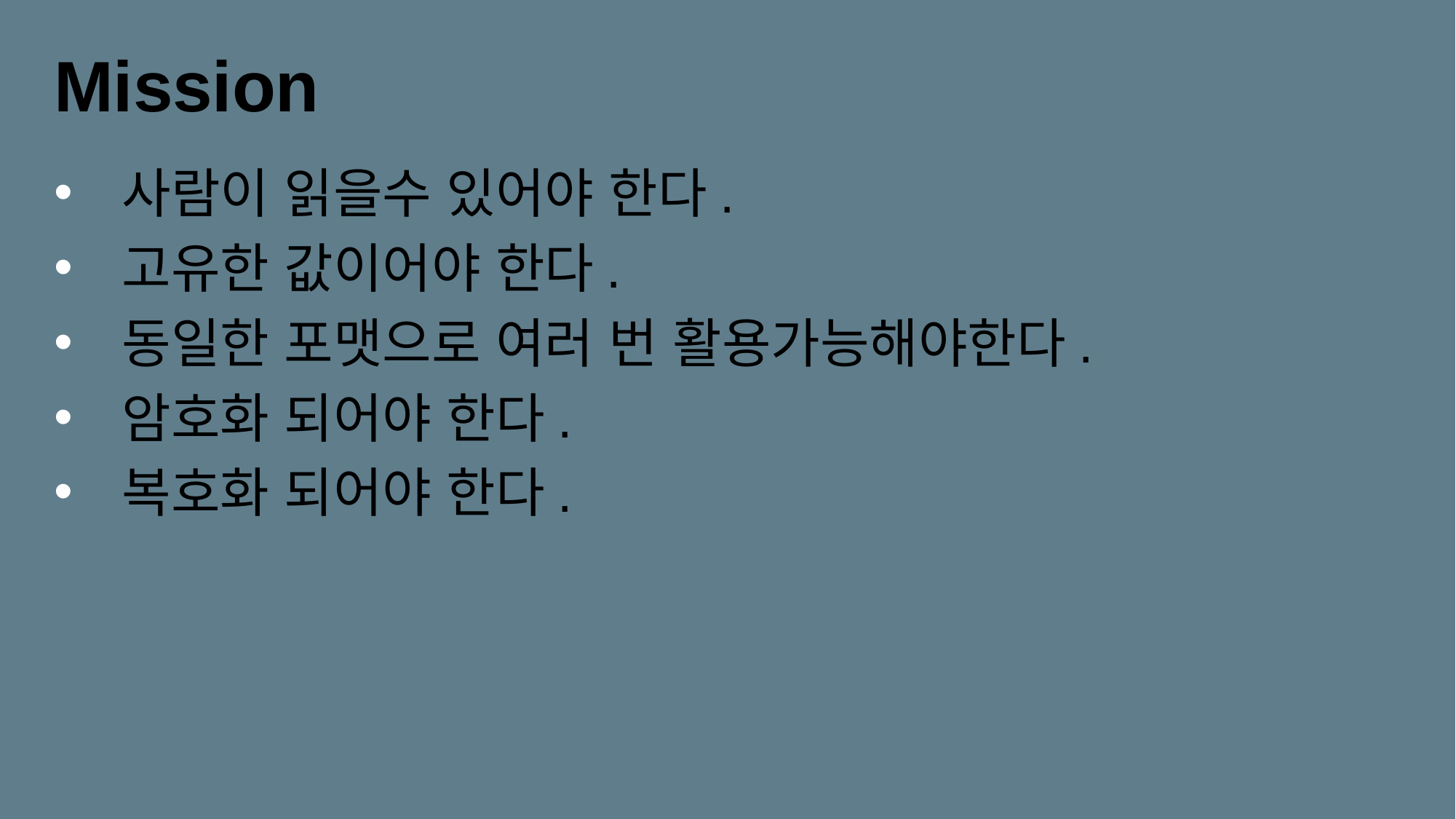

# Mission
사람이 읽을수 있어야 한다.
고유한 값이어야 한다.
동일한 포맷으로 여러 번 활용가능해야한다.
암호화 되어야 한다.
복호화 되어야 한다.